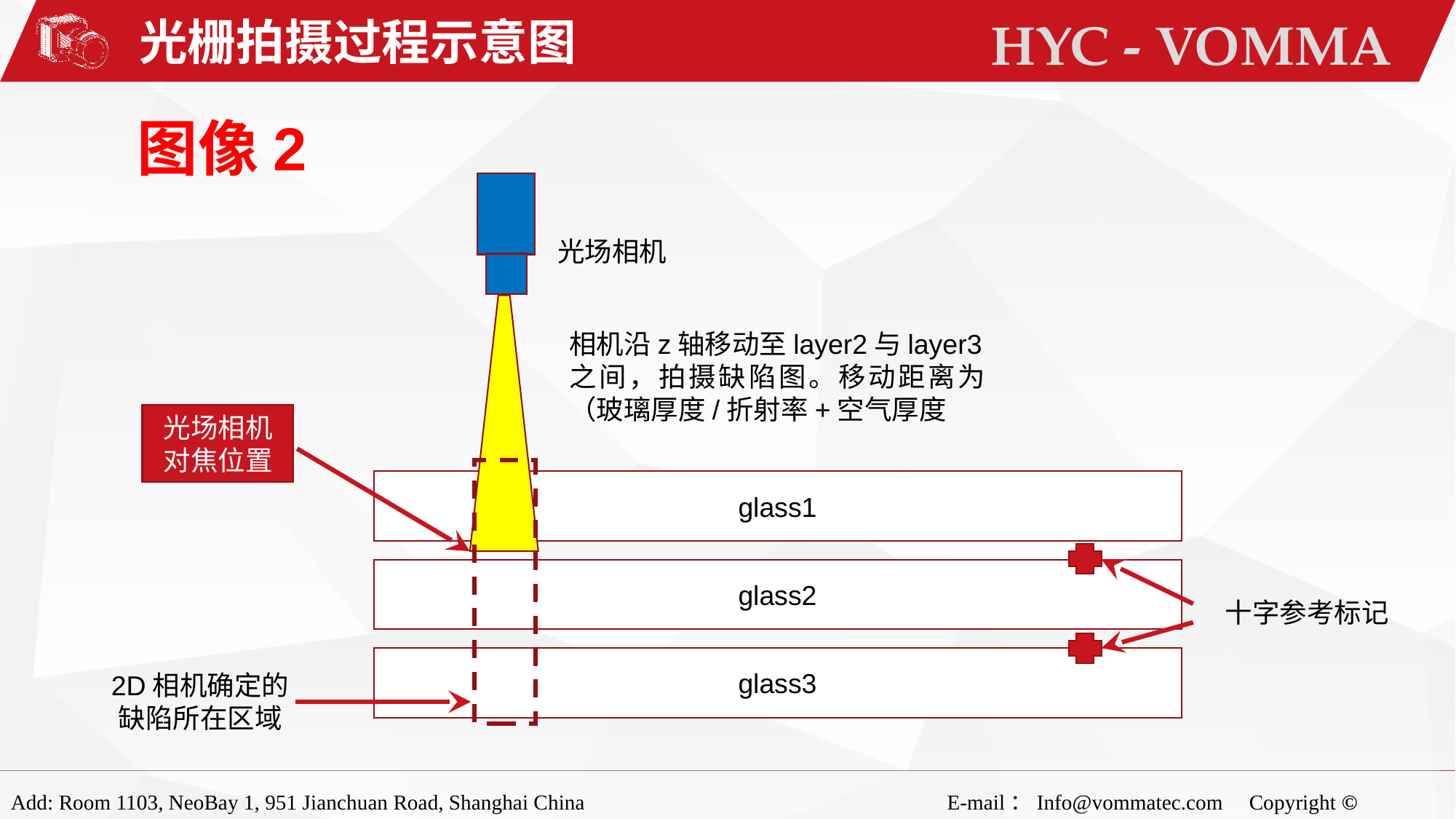

光栅拍摄过程示意图
图像2

光场相机
光场相机对焦位置
相机沿z轴移动至layer2与layer3之间，拍摄缺陷图。移动距离为（玻璃厚度/折射率+空气厚度

glass1
glass2
glass3

十字参考标记

2D相机确定的缺陷所在区域
Add: Room 1103, NeoBay 1, 951 Jianchuan Road, Shanghai China	 		            E-mail：Info@vommatec.com     Copyright © VOMMA